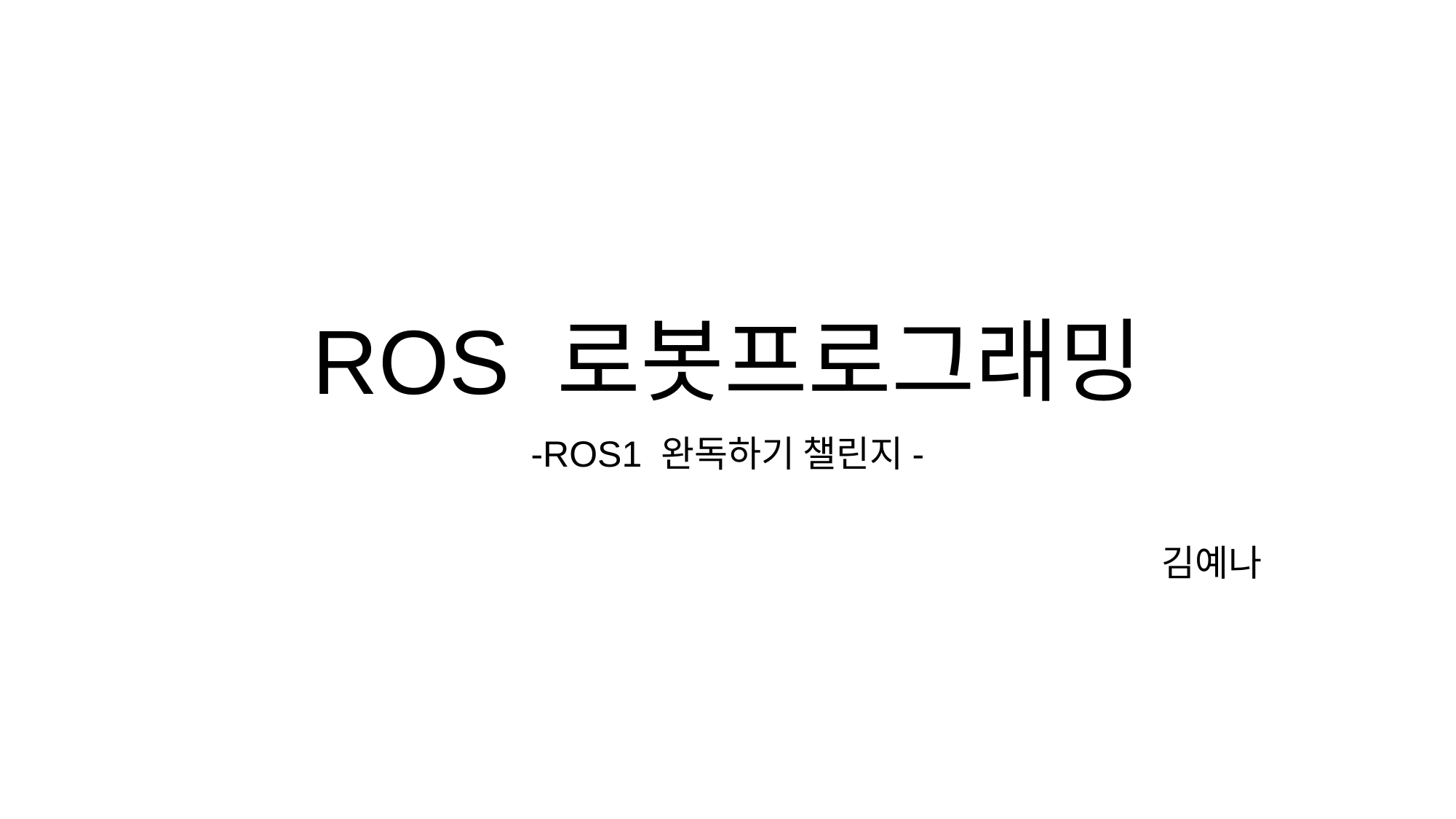

# ROS 로봇프로그래밍
-ROS1 완독하기 챌린지-

김예나